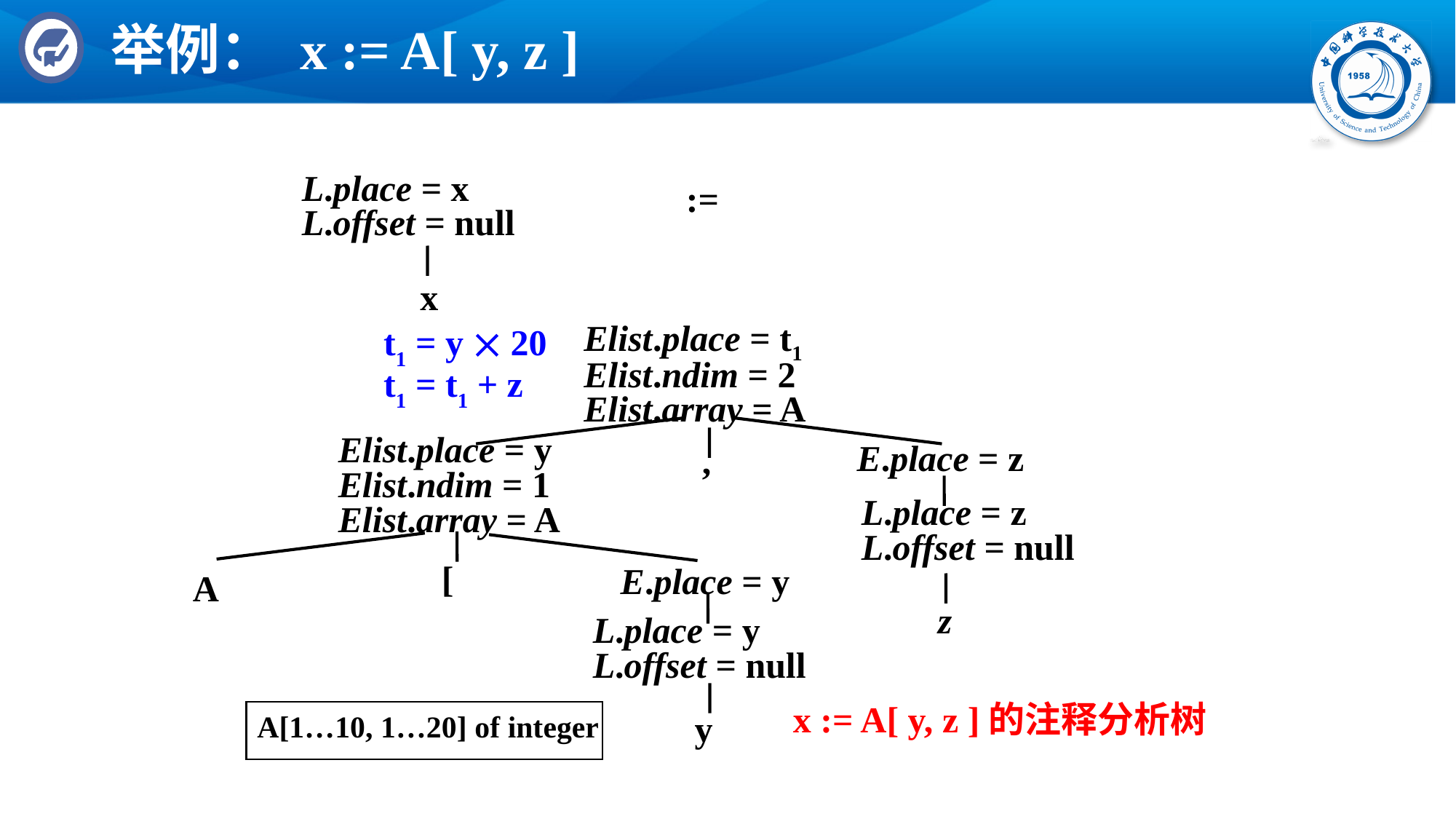

# 举例： x := A[ y, z ]

L.place = x
L.offset = null
:=

x
t1 = y × 20
t1 = t1 + z
Elist.place = t1
Elist.ndim = 2
Elist.array = A

Elist.place = y
Elist.ndim = 1
Elist.array = A
E.place = z
,

L.place = z
L.offset = null

[
E.place = y
A

z

L.place = y
L.offset = null

 x := A[ y, z ]的注释分析树
A[1…10, 1…20] of integer
y